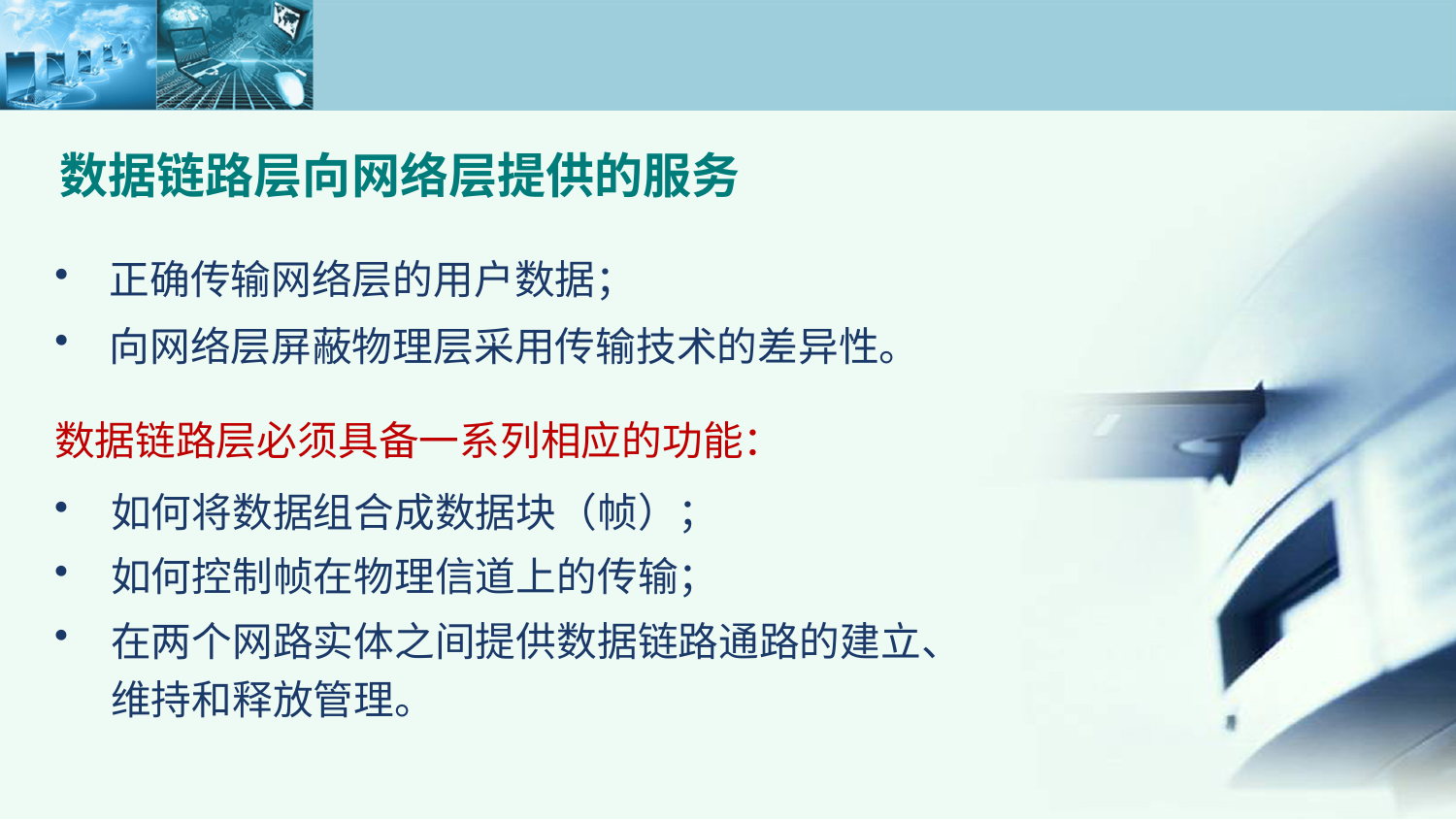

数据链路层向网络层提供的服务
正确传输网络层的用户数据；
向网络层屏蔽物理层采用传输技术的差异性。
数据链路层必须具备一系列相应的功能：
如何将数据组合成数据块（帧）；
如何控制帧在物理信道上的传输；
在两个网路实体之间提供数据链路通路的建立、维持和释放管理。